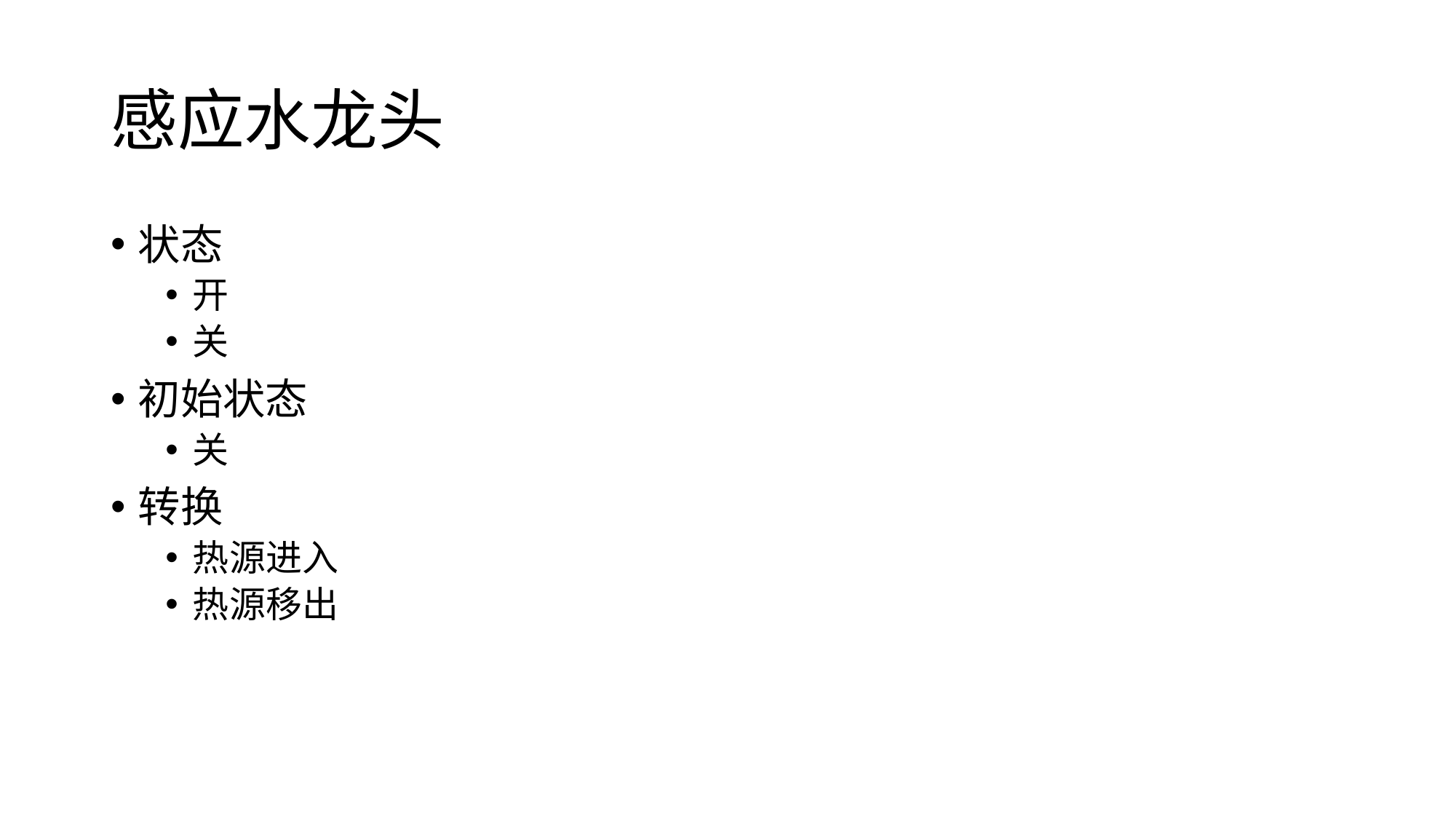

# 感应水龙头
状态
开
关
初始状态
关
转换
热源进入
热源移出